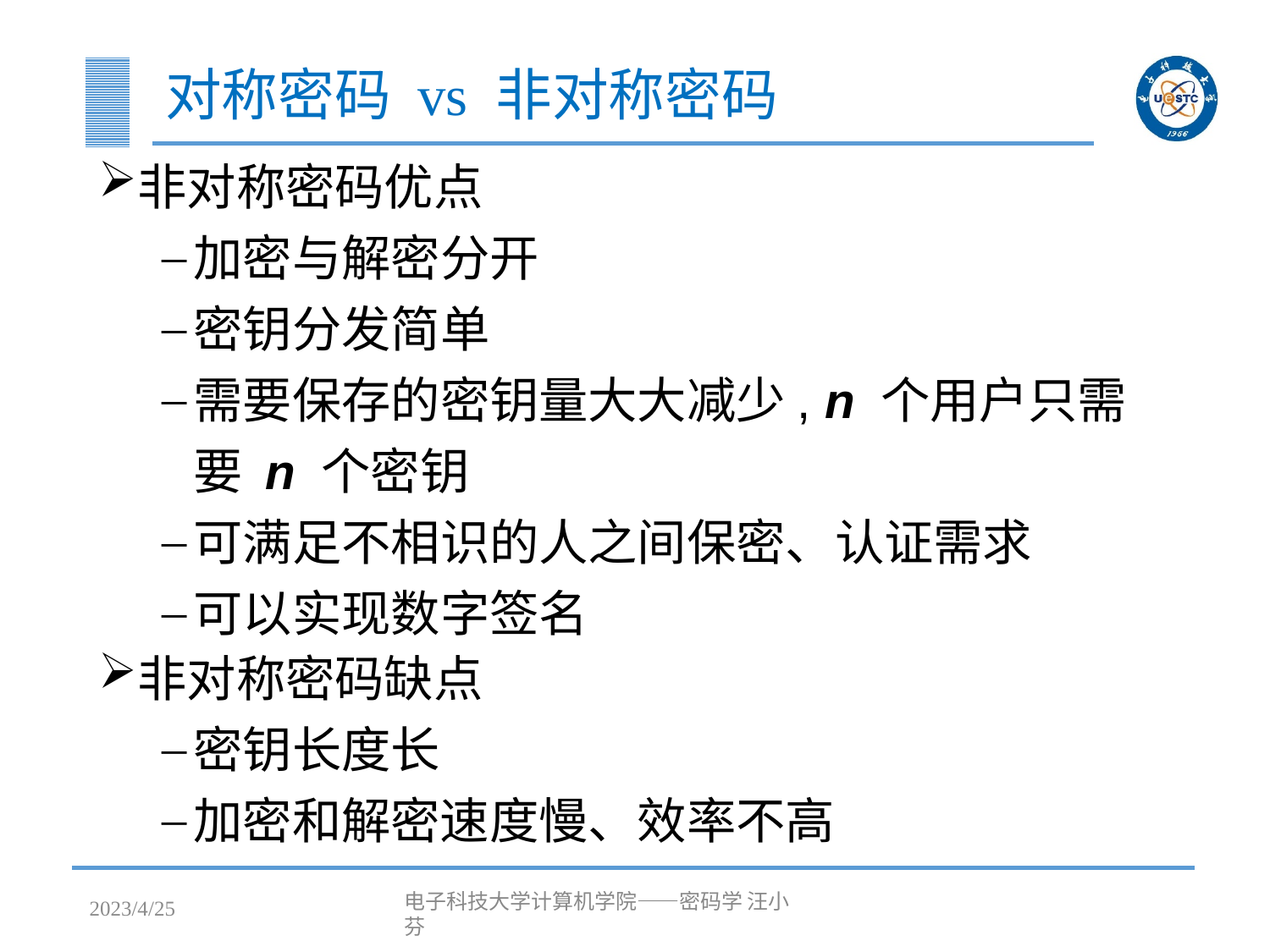

# 对称密码 vs 非对称密码
非对称密码优点
加密与解密分开
密钥分发简单
需要保存的密钥量大大减少, n 个用户只需要 n 个密钥
可满足不相识的人之间保密、认证需求
可以实现数字签名
非对称密码缺点
密钥长度长
加密和解密速度慢、效率不高
2023/4/25
电子科技大学计算机学院——密码学 汪小芬